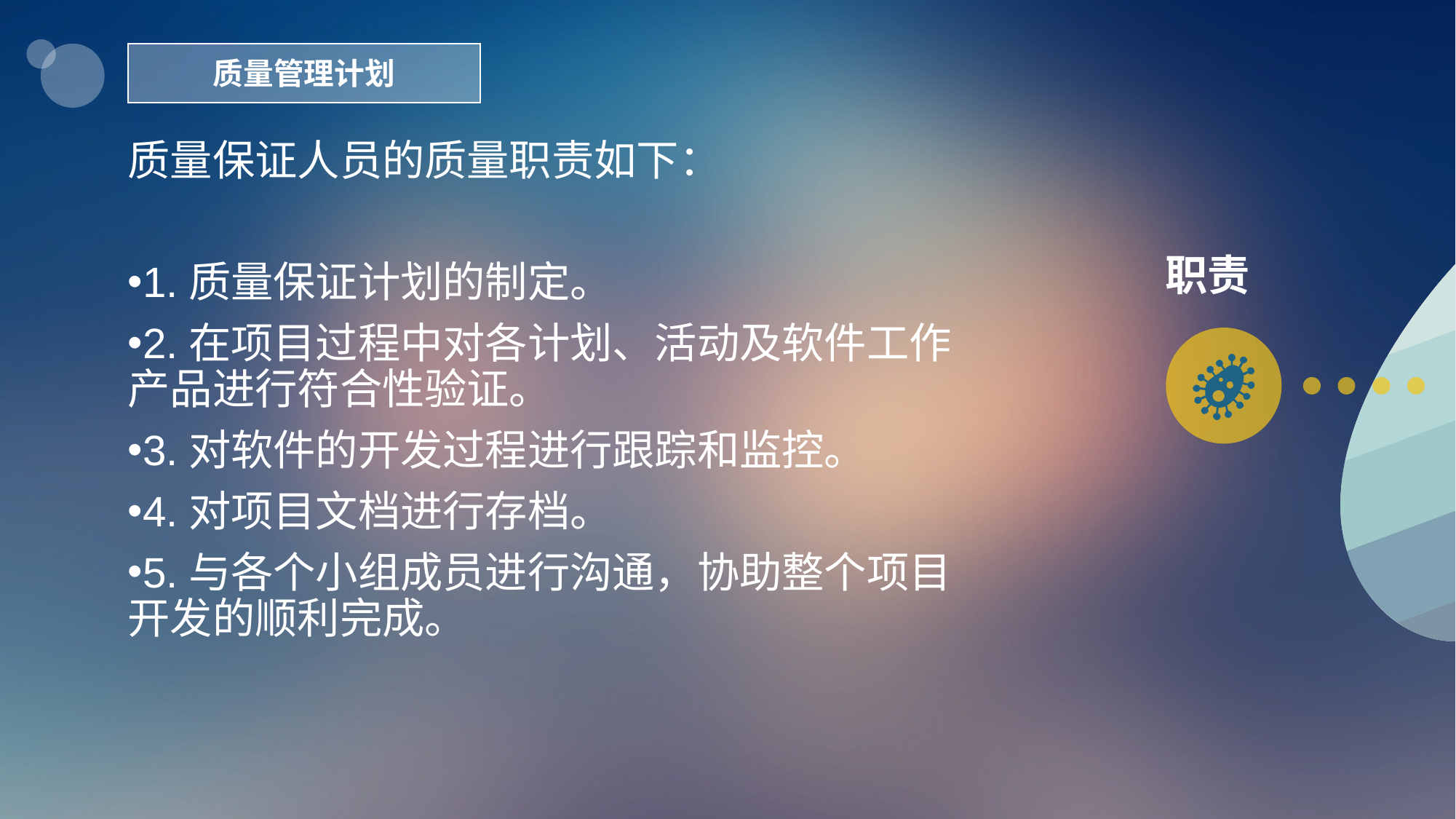

质量管理计划

质量保证人员的质量职责如下：

1.质量保证计划的制定。
2.在项目过程中对各计划、活动及软件工作产品进行符合性验证。
3.对软件的开发过程进行跟踪和监控。
4.对项目文档进行存档。
5.与各个小组成员进行沟通，协助整个项目开发的顺利完成。
职责